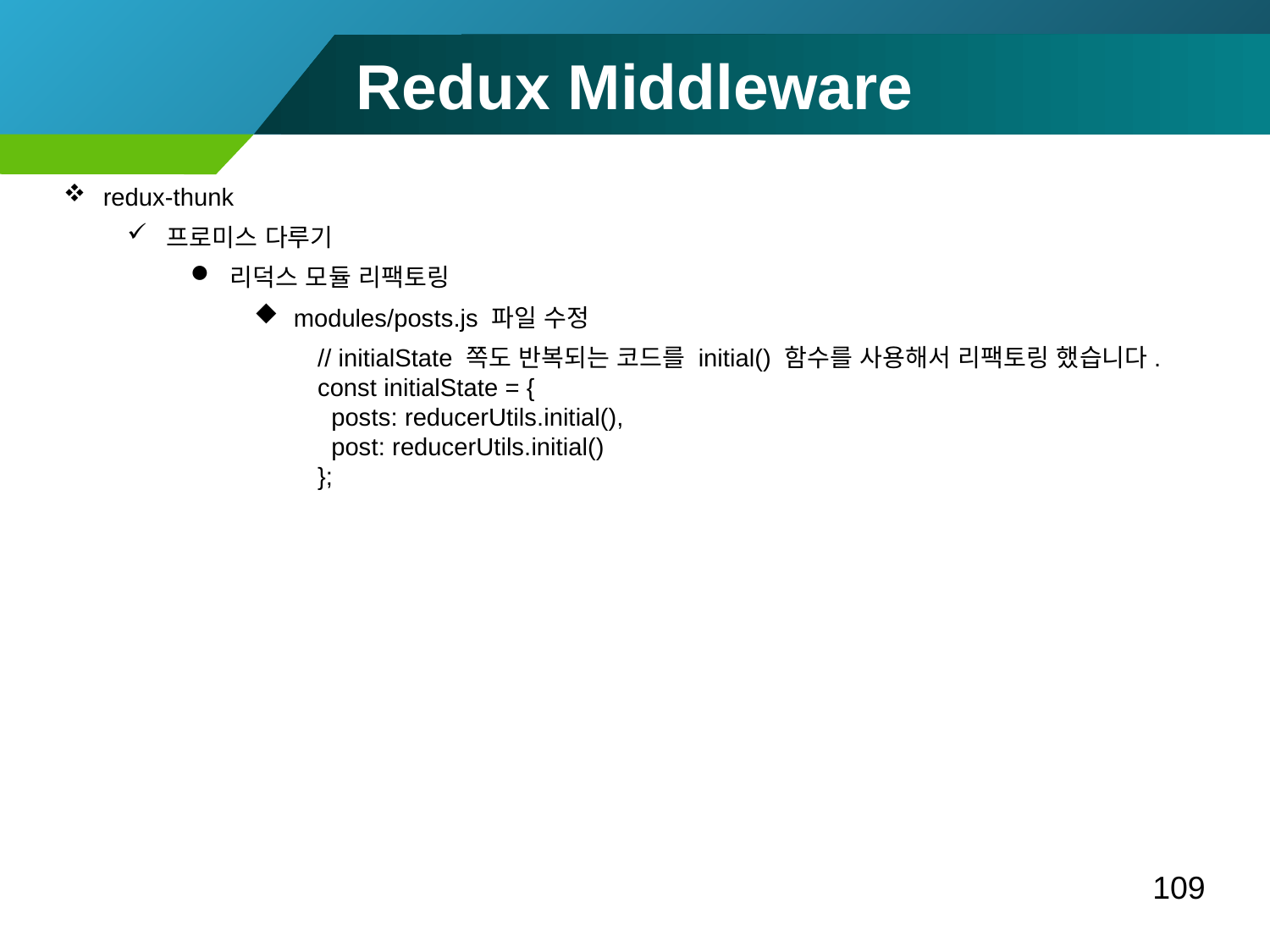

Redux Middleware
redux-thunk
프로미스 다루기
리덕스 모듈 리팩토링
modules/posts.js 파일 수정
// initialState 쪽도 반복되는 코드를 initial() 함수를 사용해서 리팩토링 했습니다.
const initialState = {
  posts: reducerUtils.initial(),
  post: reducerUtils.initial()
};

109